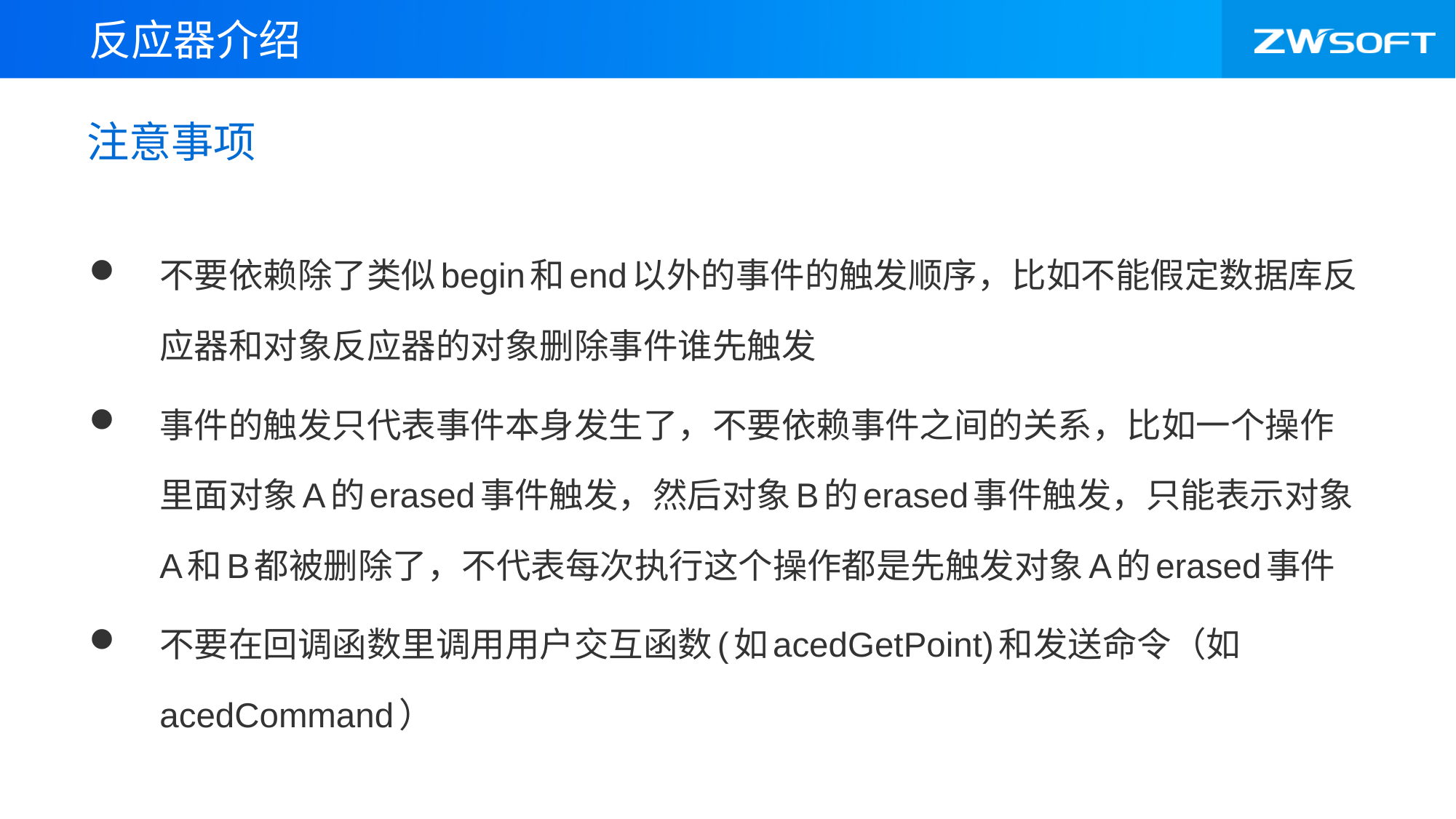

反应器介绍
# 注意事项
不要依赖除了类似begin和end以外的事件的触发顺序，比如不能假定数据库反应器和对象反应器的对象删除事件谁先触发
事件的触发只代表事件本身发生了，不要依赖事件之间的关系，比如一个操作里面对象A的erased事件触发，然后对象B的erased事件触发，只能表示对象A和B都被删除了，不代表每次执行这个操作都是先触发对象A的erased事件
不要在回调函数里调用用户交互函数(如acedGetPoint)和发送命令（如acedCommand）